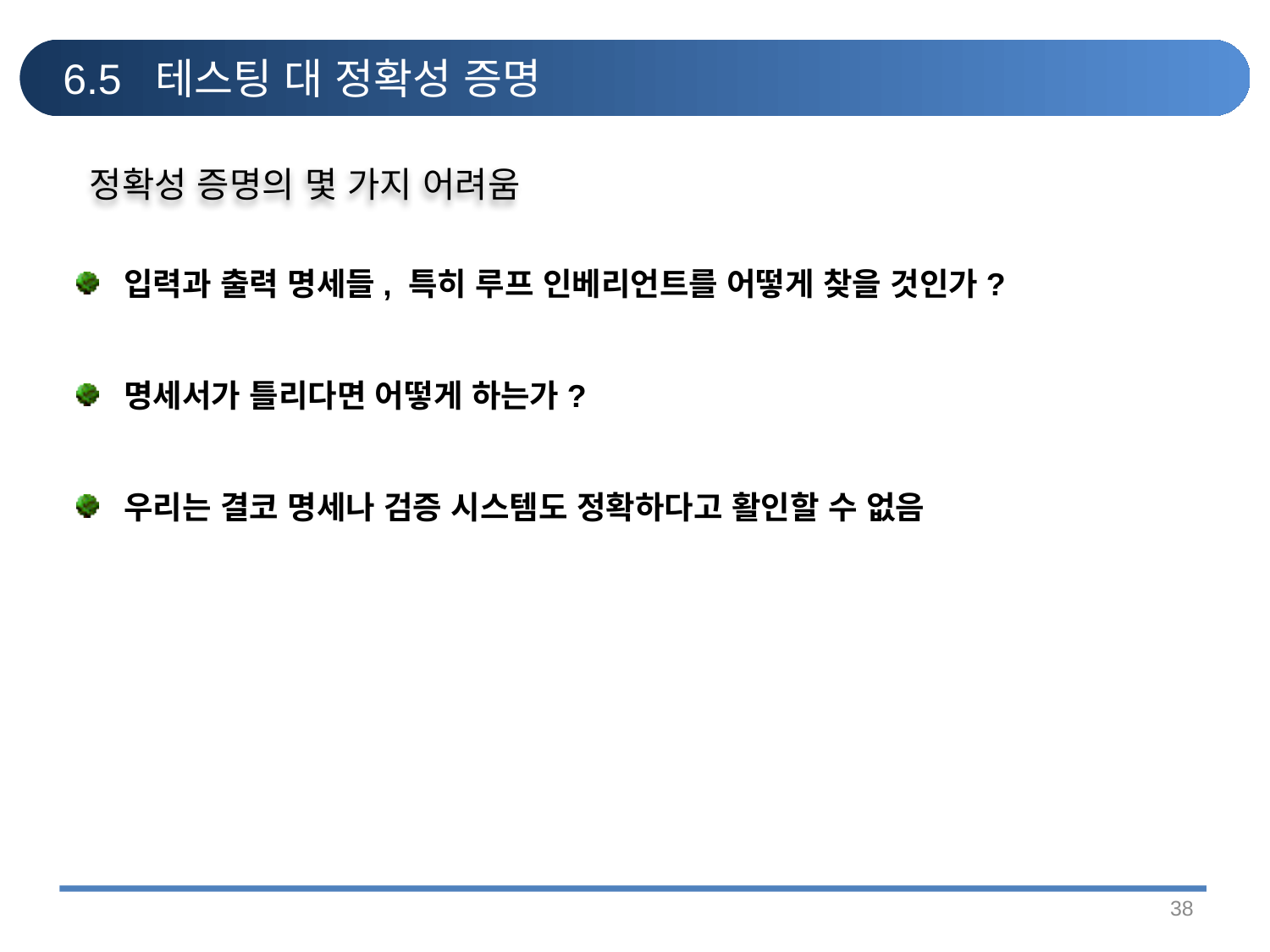

# 6.5  테스팅 대 정확성 증명
정확성 증명의 몇 가지 어려움
입력과 출력 명세들, 특히 루프 인베리언트를 어떻게 찾을 것인가?

명세서가 틀리다면 어떻게 하는가?

우리는 결코 명세나 검증 시스템도 정확하다고 활인할 수 없음
38